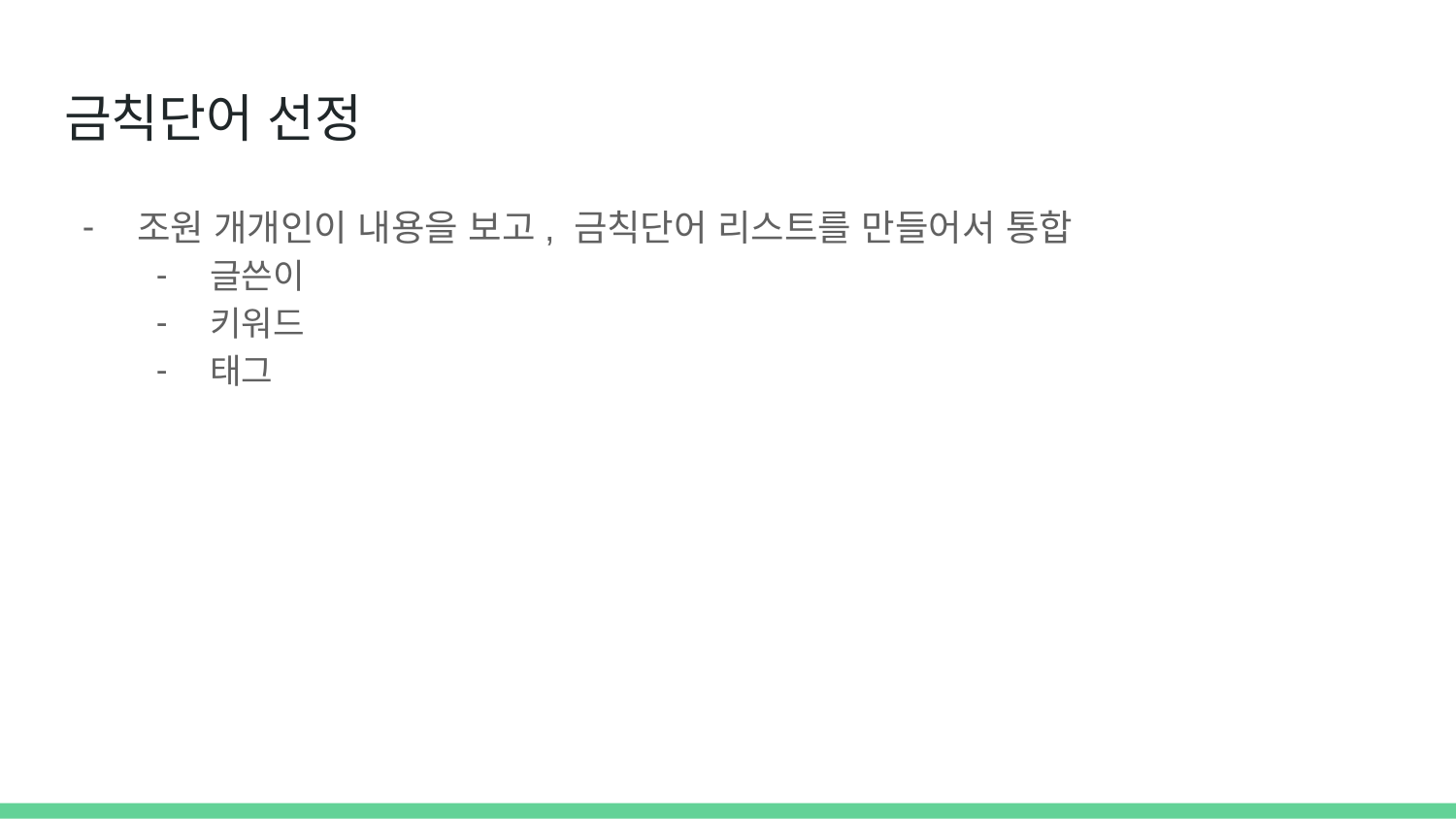

# 금칙단어 선정
조원 개개인이 내용을 보고, 금칙단어 리스트를 만들어서 통합
글쓴이
키워드
태그